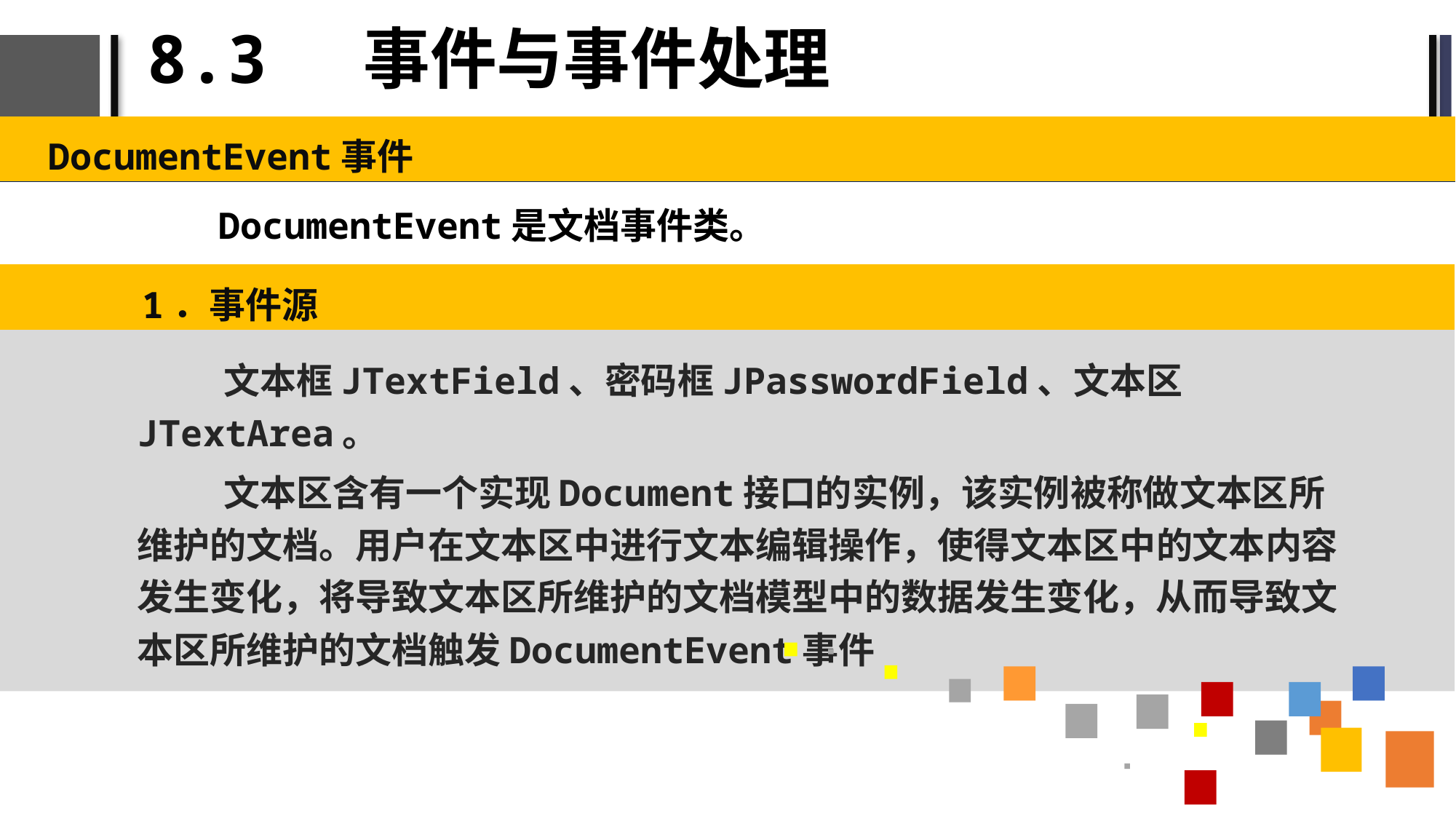

# 8.3  事件与事件处理

DocumentEvent事件

DocumentEvent是文档事件类。

1．事件源

文本框JTextField、密码框JPasswordField、文本区JTextArea。
文本区含有一个实现Document接口的实例，该实例被称做文本区所维护的文档。用户在文本区中进行文本编辑操作，使得文本区中的文本内容发生变化，将导致文本区所维护的文档模型中的数据发生变化，从而导致文本区所维护的文档触发DocumentEvent事件